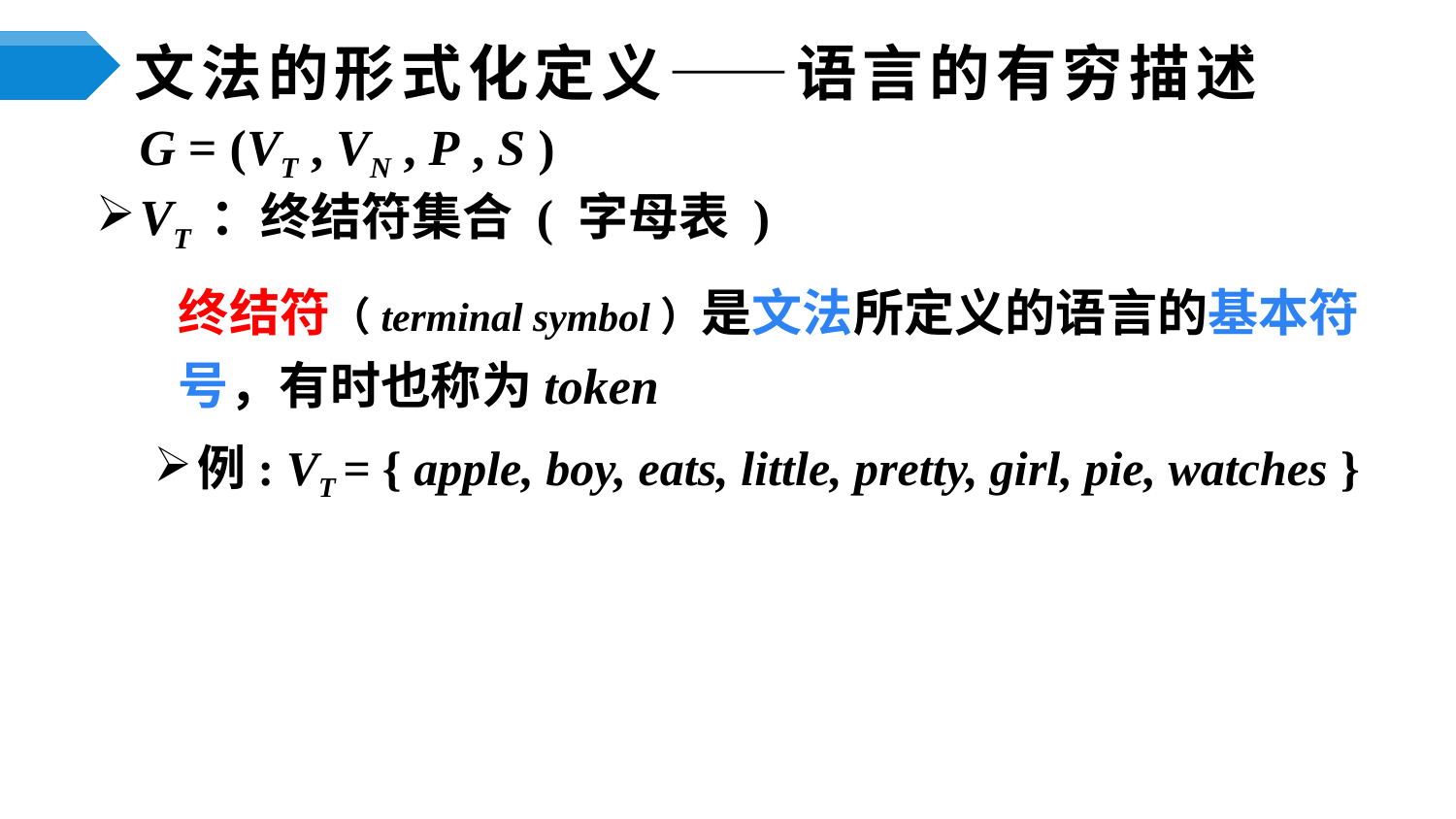

# 文法的形式化定义——语言的有穷描述
	G = (VT , VN , P , S )
VT ：终结符集合 ( 字母表 )
终结符（terminal symbol）是文法所定义的语言的基本符号，有时也称为token
例: VT = { apple, boy, eats, little, pretty, girl, pie, watches }